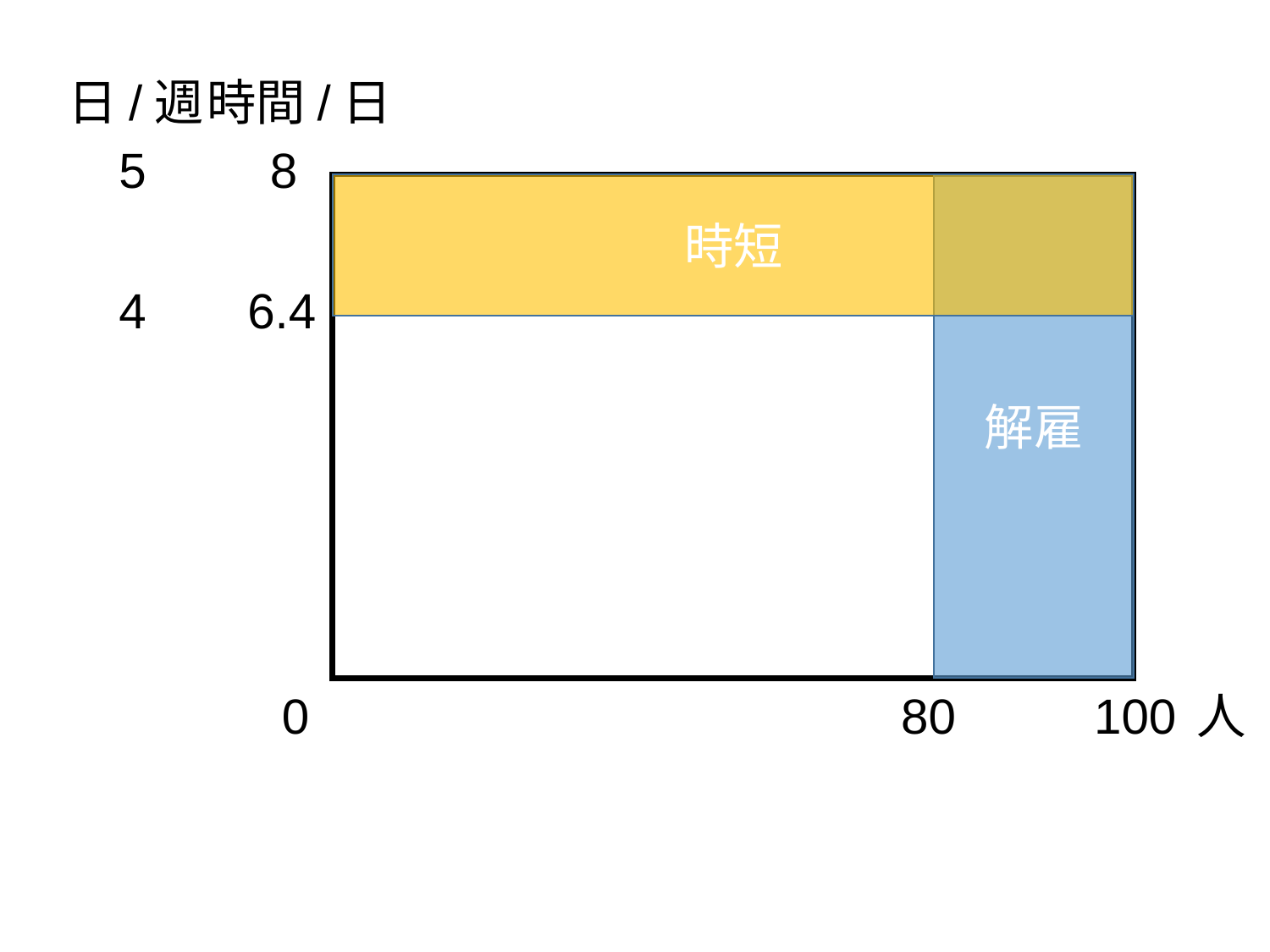

日/週
時間/日
5
8
時短
解雇

4
6.4
0
100
80
人